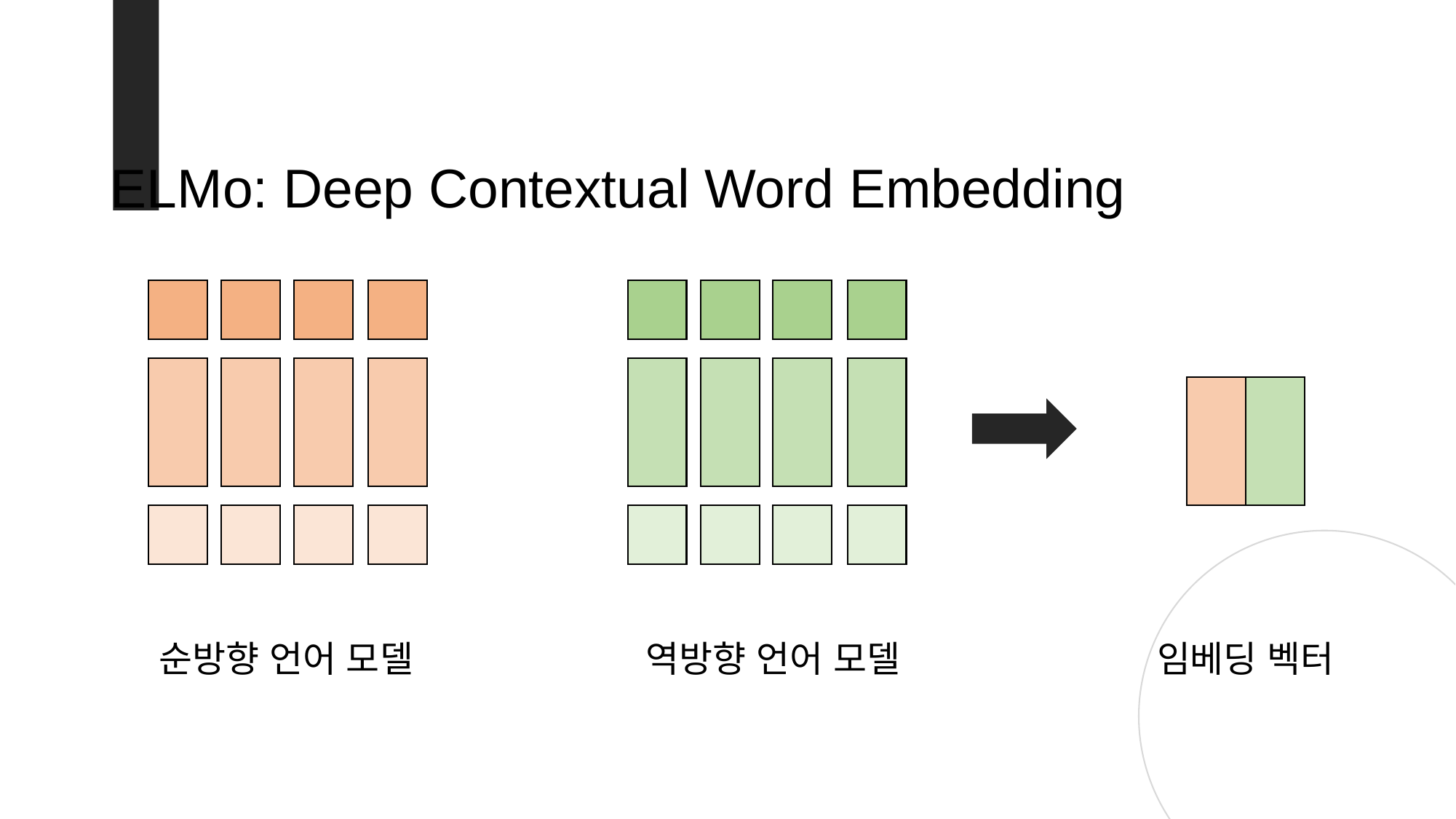

ELMo: Deep Contextual Word Embedding

순방향 언어 모델
역방향 언어 모델
임베딩 벡터